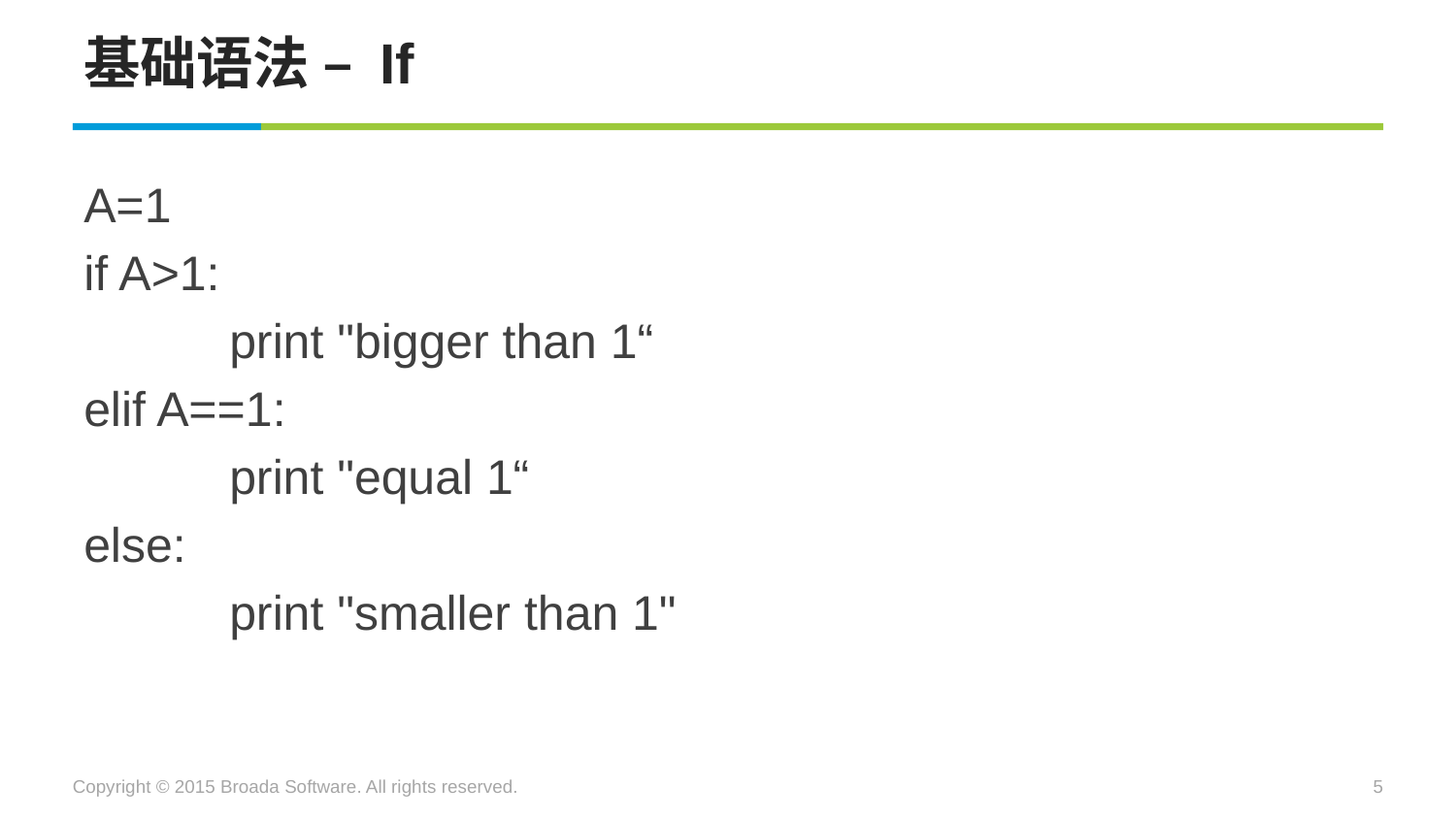

# 基础语法 – If
A=1
if A>1:
	print "bigger than 1“
elif A==1:
	print "equal 1“
else:
	print "smaller than 1"